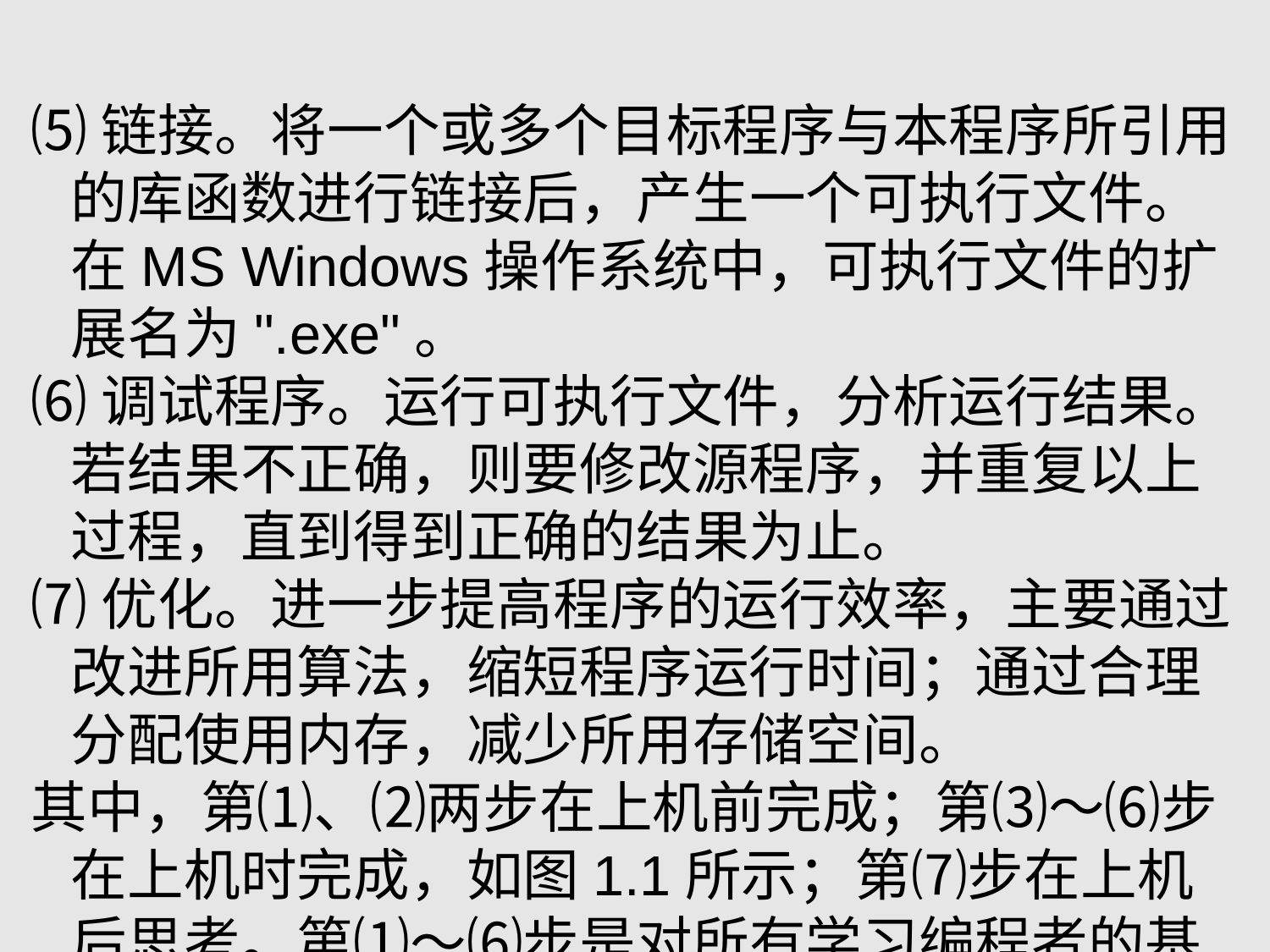

⑸链接。将一个或多个目标程序与本程序所引用的库函数进行链接后，产生一个可执行文件。在MS Windows操作系统中，可执行文件的扩展名为".exe"。
⑹调试程序。运行可执行文件，分析运行结果。若结果不正确，则要修改源程序，并重复以上过程，直到得到正确的结果为止。
⑺优化。进一步提高程序的运行效率，主要通过改进所用算法，缩短程序运行时间；通过合理分配使用内存，减少所用存储空间。
其中，第⑴、⑵两步在上机前完成；第⑶～⑹步在上机时完成，如图1.1所示；第⑺步在上机后思考。第⑴～⑹步是对所有学习编程者的基本要求，第⑺步适用于有兴趣、学有余力且有志成为编程高手者。